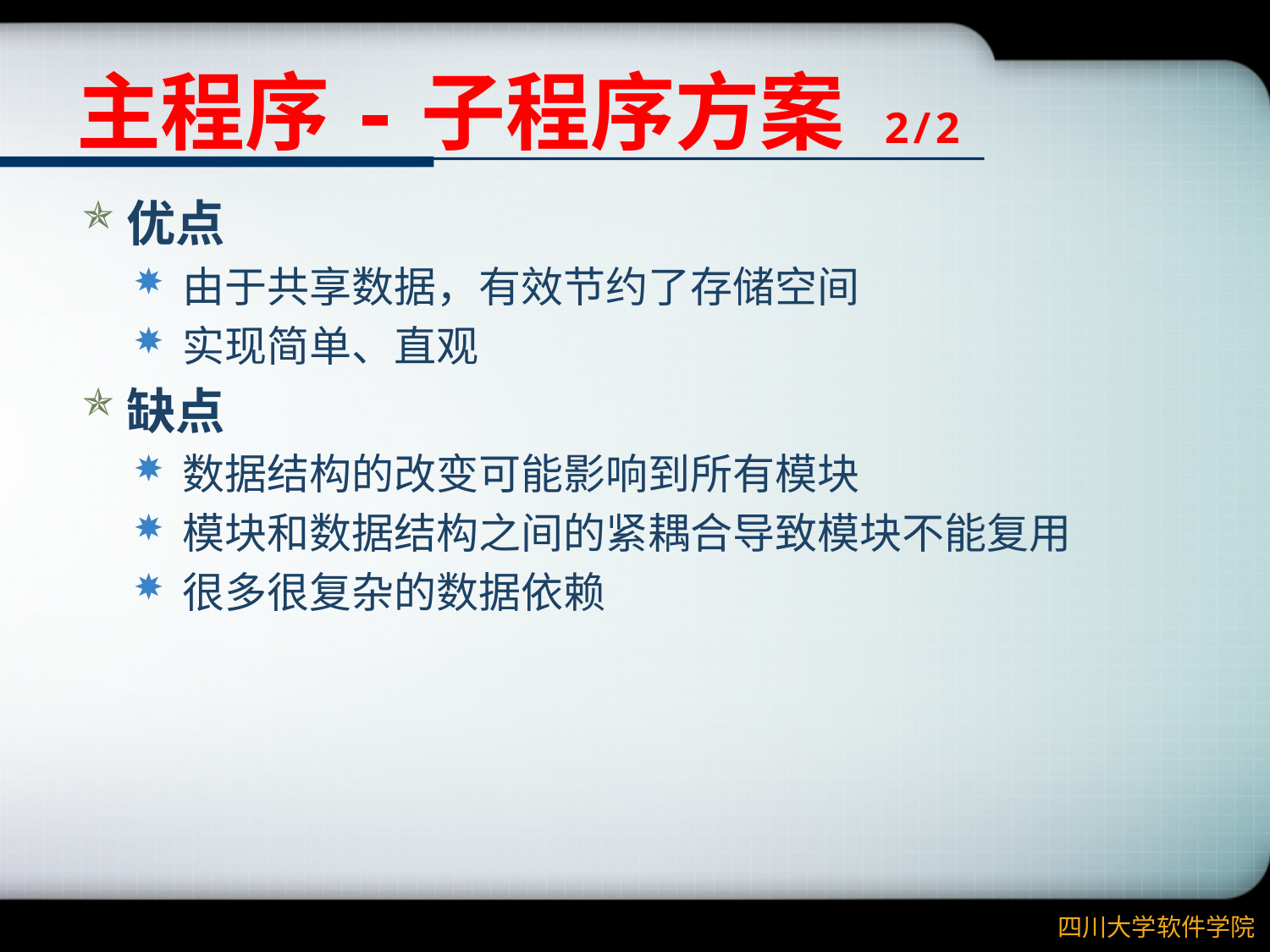

# 主程序-子程序方案 2/2
优点
由于共享数据，有效节约了存储空间
实现简单、直观
缺点
数据结构的改变可能影响到所有模块
模块和数据结构之间的紧耦合导致模块不能复用
很多很复杂的数据依赖